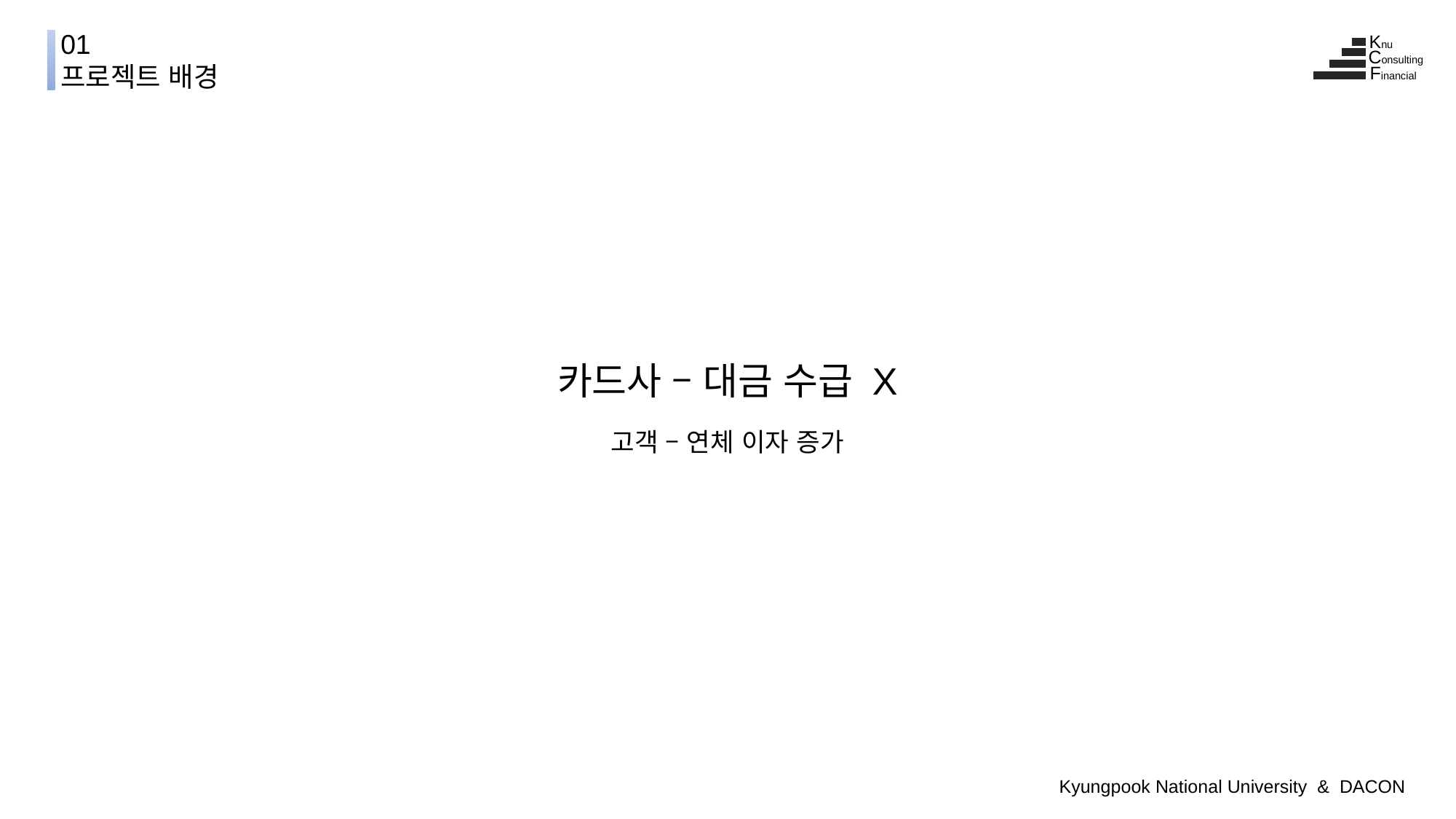

01
프로젝트 배경

Knu
Consulting
Financial

카드사 – 대금 수급 X

고객 – 연체 이자 증가
Kyungpook National University  &  DACON